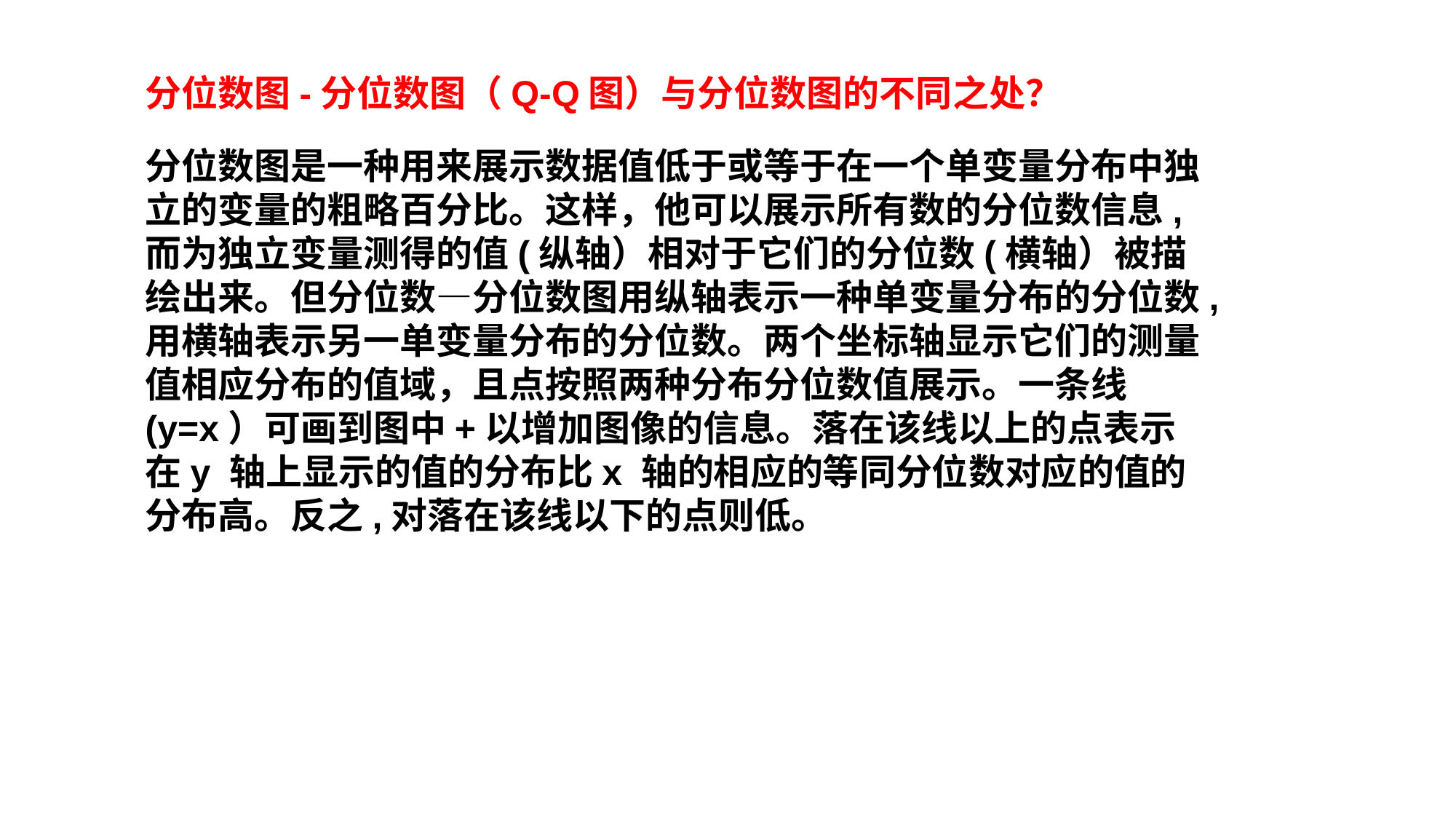

分位数图-分位数图（Q-Q图）与分位数图的不同之处？
分位数图是一种用来展示数据值低于或等于在一个单变量分布中独立的变量的粗略百分比。这样，他可以展示所有数的分位数信息,而为独立变量测得的值(纵轴）相对于它们的分位数(横轴）被描绘出来。但分位数—分位数图用纵轴表示一种单变量分布的分位数,用横轴表示另一单变量分布的分位数。两个坐标轴显示它们的测量值相应分布的值域，且点按照两种分布分位数值展示。一条线(y=x）可画到图中+以增加图像的信息。落在该线以上的点表示在y 轴上显示的值的分布比x 轴的相应的等同分位数对应的值的分布高。反之,对落在该线以下的点则低。